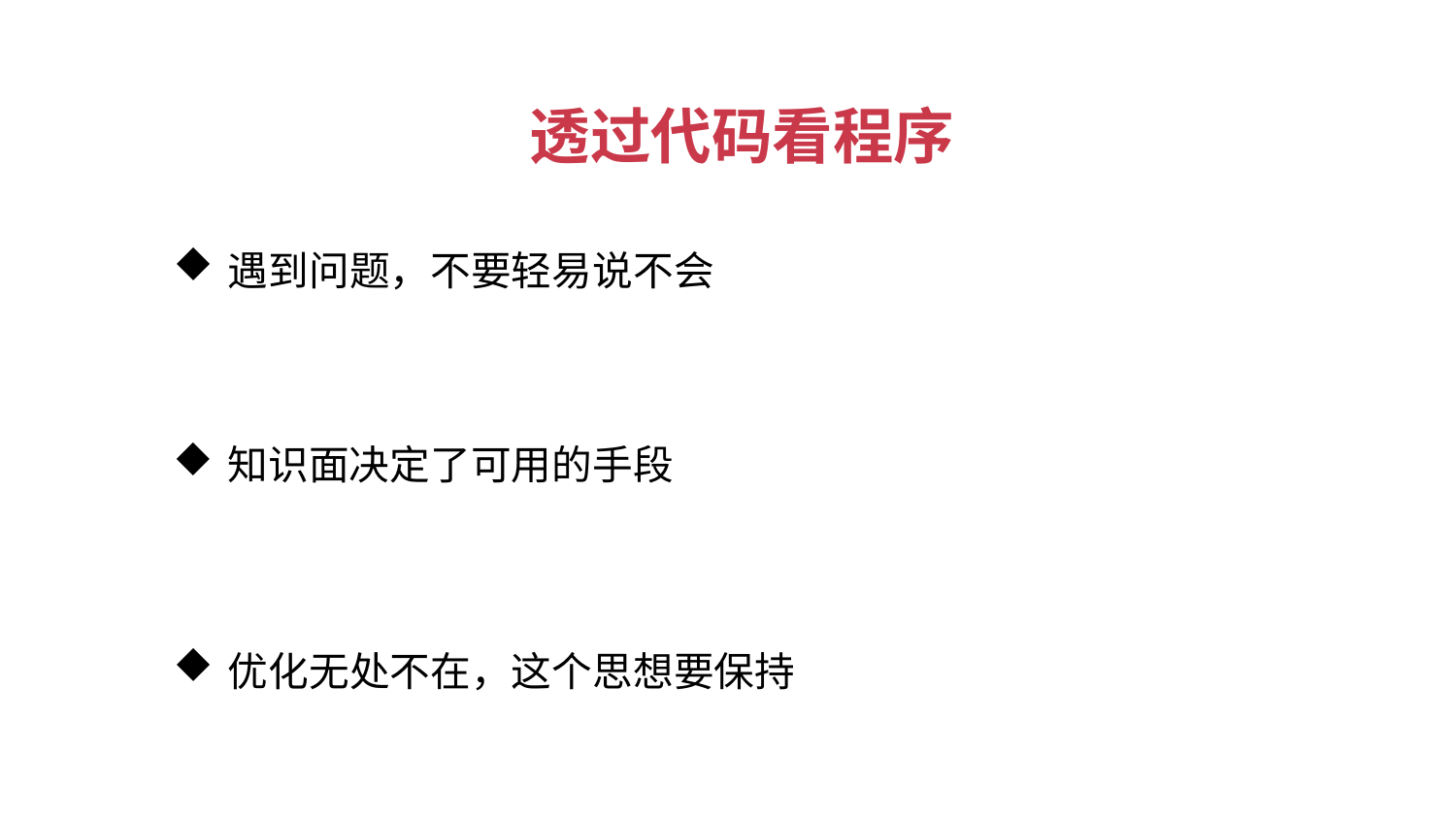

透过代码看程序
遇到问题，不要轻易说不会
知识面决定了可用的手段
优化无处不在，这个思想要保持